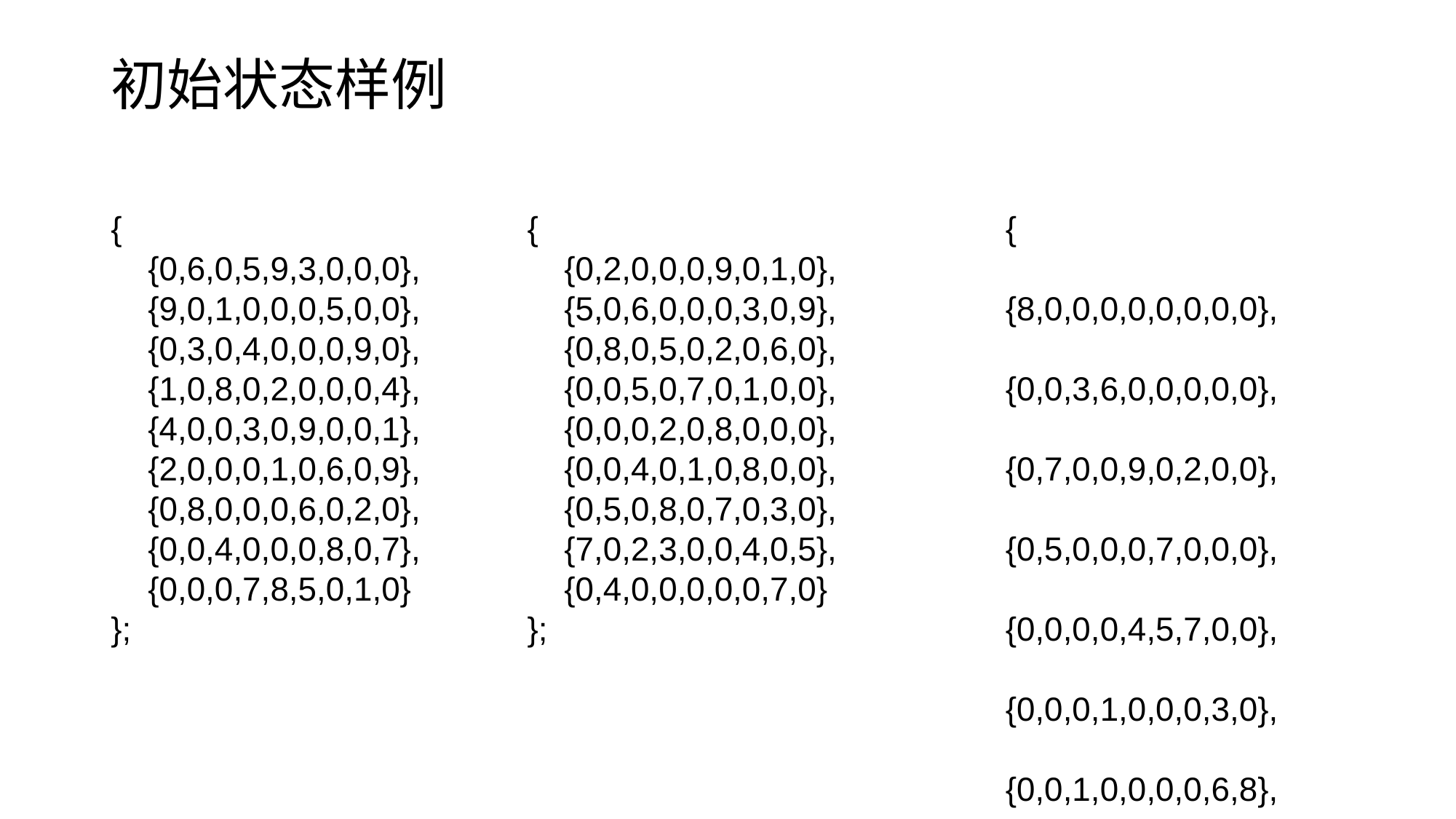

# 初始状态样例
{
    {0,6,0,5,9,3,0,0,0},
    {9,0,1,0,0,0,5,0,0},
    {0,3,0,4,0,0,0,9,0},
    {1,0,8,0,2,0,0,0,4},
    {4,0,0,3,0,9,0,0,1},
    {2,0,0,0,1,0,6,0,9},
    {0,8,0,0,0,6,0,2,0},
    {0,0,4,0,0,0,8,0,7},
    {0,0,0,7,8,5,0,1,0}
};
{
    {0,2,0,0,0,9,0,1,0},
    {5,0,6,0,0,0,3,0,9},
    {0,8,0,5,0,2,0,6,0},
    {0,0,5,0,7,0,1,0,0},
    {0,0,0,2,0,8,0,0,0},
    {0,0,4,0,1,0,8,0,0},
    {0,5,0,8,0,7,0,3,0},
    {7,0,2,3,0,0,4,0,5},
    {0,4,0,0,0,0,0,7,0}
};
{
   {8,0,0,0,0,0,0,0,0},
   {0,0,3,6,0,0,0,0,0},
   {0,7,0,0,9,0,2,0,0},
   {0,5,0,0,0,7,0,0,0},
   {0,0,0,0,4,5,7,0,0},
   {0,0,0,1,0,0,0,3,0},
   {0,0,1,0,0,0,0,6,8},
   {0,0,8,5,0,0,0,1,0},
   {0,9,0,0,0,0,4,0,0}
};